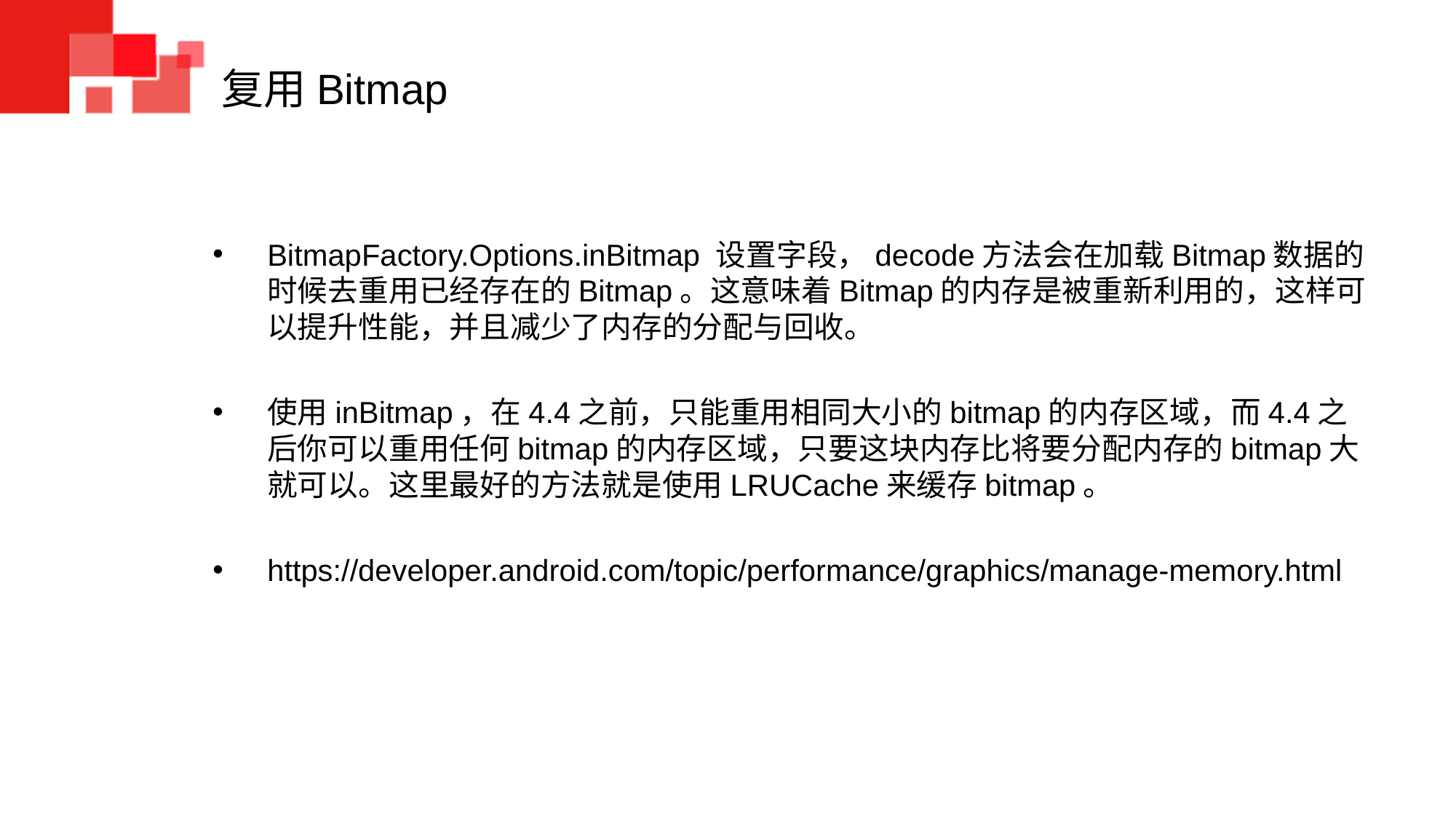

# 复用Bitmap
BitmapFactory.Options.inBitmap 设置字段，decode方法会在加载Bitmap数据的时候去重用已经存在的Bitmap。这意味着Bitmap的内存是被重新利用的，这样可以提升性能，并且减少了内存的分配与回收。

使用inBitmap，在4.4之前，只能重用相同大小的bitmap的内存区域，而4.4之后你可以重用任何bitmap的内存区域，只要这块内存比将要分配内存的bitmap大就可以。这里最好的方法就是使用LRUCache来缓存bitmap。

https://developer.android.com/topic/performance/graphics/manage-memory.html